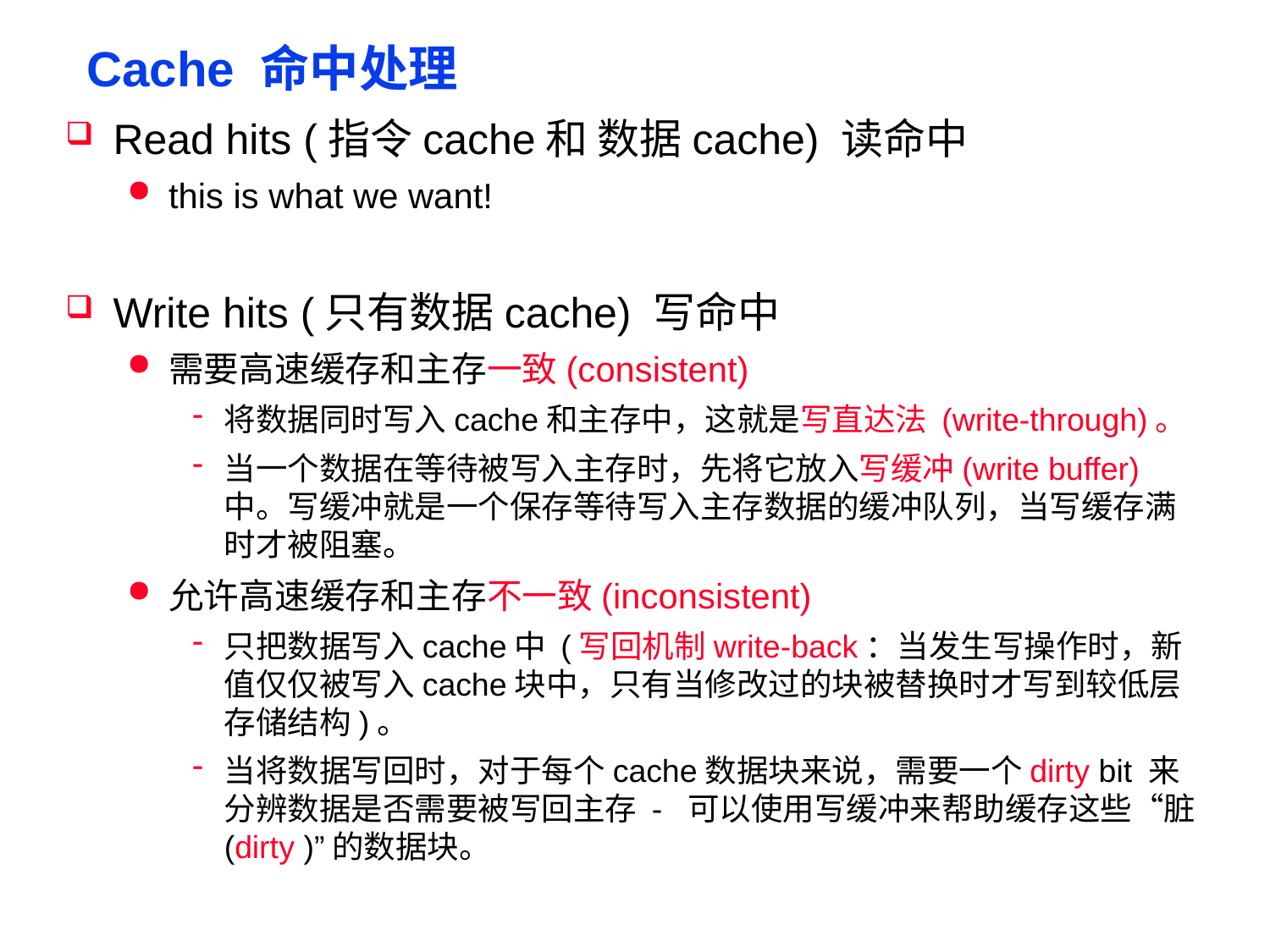

# Cache 命中处理
Read hits (指令cache和 数据cache) 读命中
this is what we want!

Write hits (只有数据cache) 写命中
需要高速缓存和主存一致(consistent)
将数据同时写入cache和主存中，这就是写直达法 (write-through)。
当一个数据在等待被写入主存时，先将它放入写缓冲(write buffer)中。写缓冲就是一个保存等待写入主存数据的缓冲队列，当写缓存满时才被阻塞。
允许高速缓存和主存不一致(inconsistent)
只把数据写入cache中 (写回机制write-back：当发生写操作时，新值仅仅被写入cache块中，只有当修改过的块被替换时才写到较低层存储结构)。
当将数据写回时，对于每个cache数据块来说，需要一个dirty bit 来分辨数据是否需要被写回主存 -  可以使用写缓冲来帮助缓存这些“脏(dirty )”的数据块。